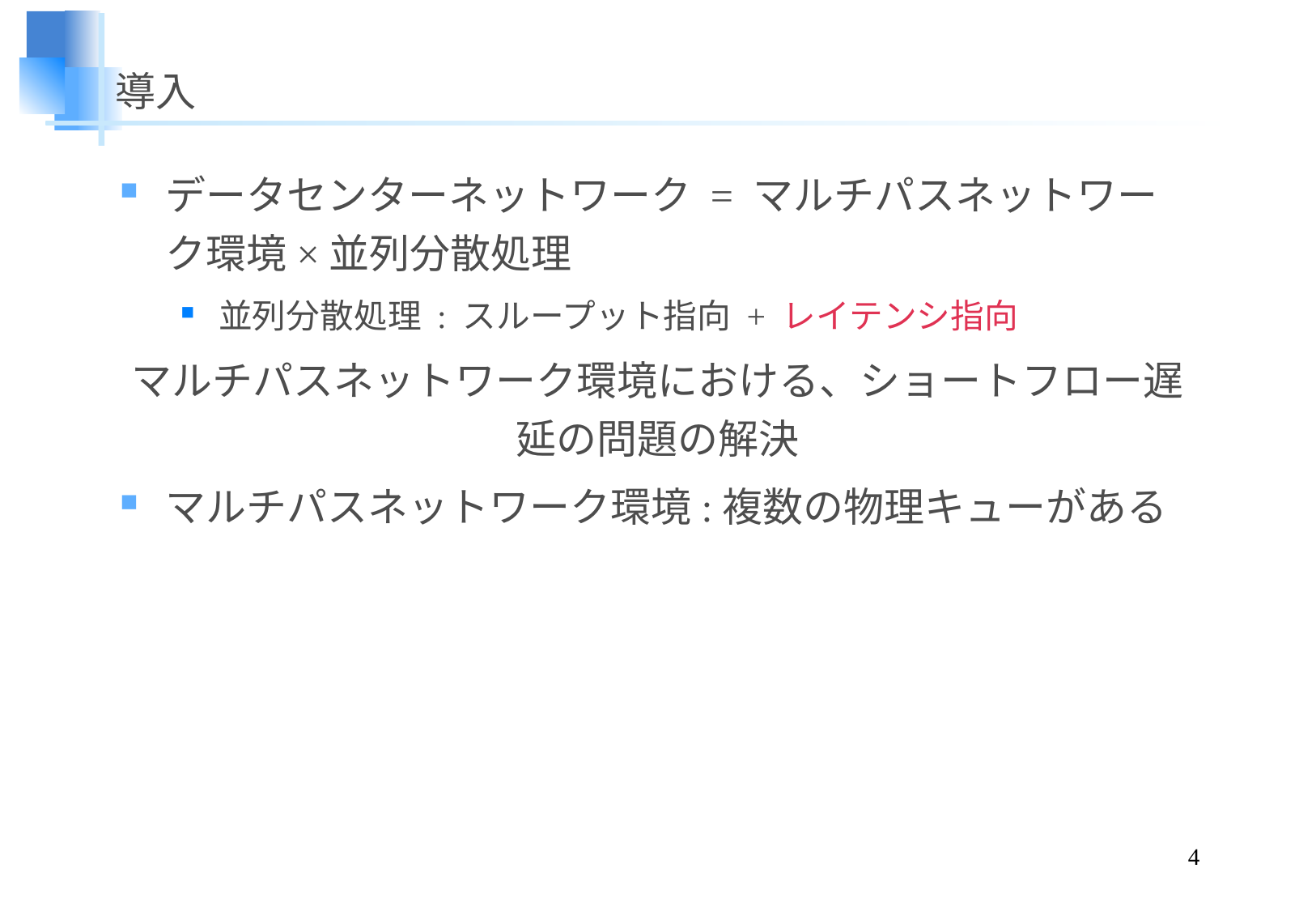

# 導入
データセンターネットワーク = マルチパスネットワーク環境×並列分散処理
並列分散処理 : スループット指向 + レイテンシ指向
マルチパスネットワーク環境における、ショートフロー遅延の問題の解決
マルチパスネットワーク環境:複数の物理キューがある
4